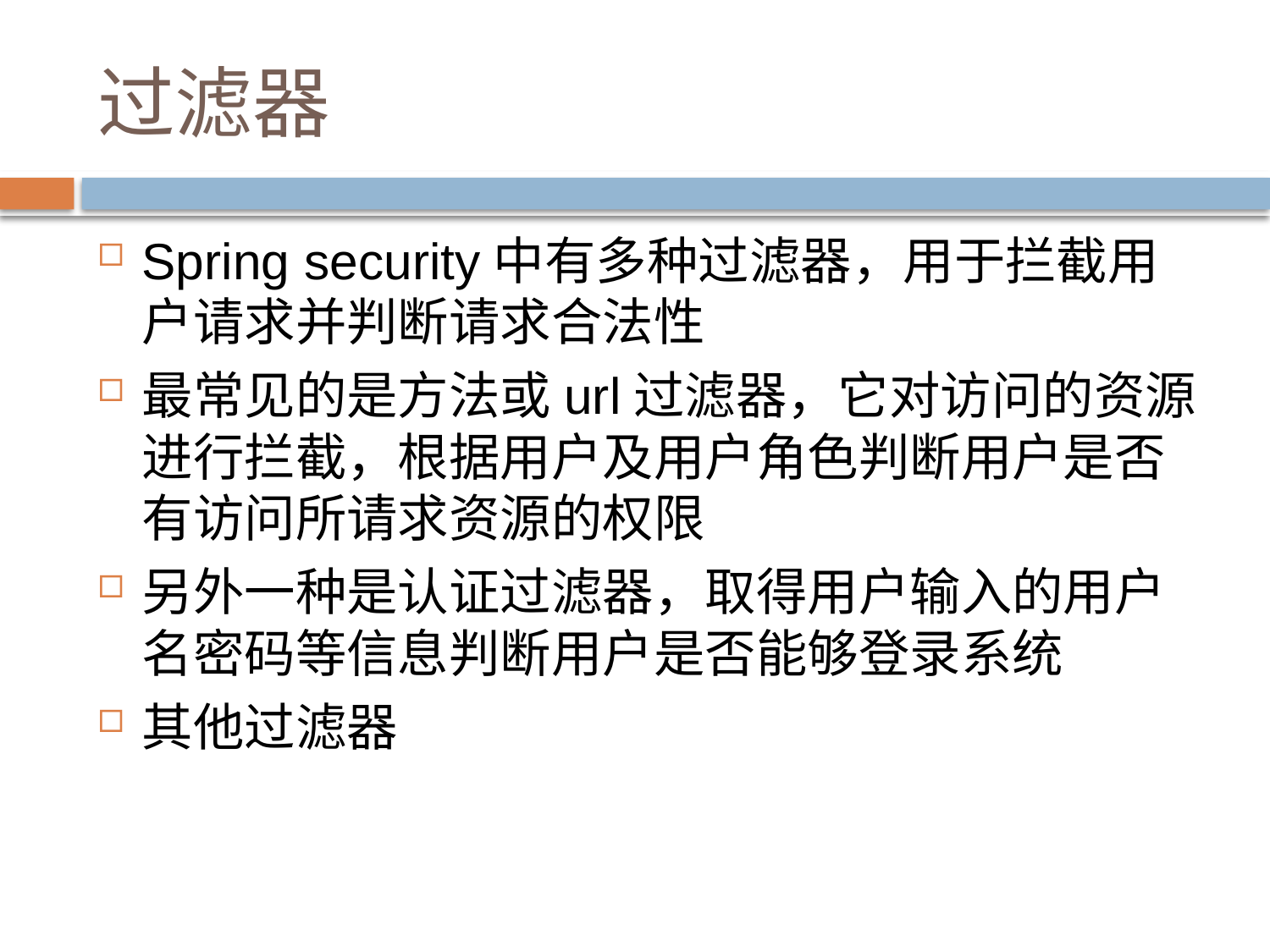

# 过滤器
Spring security中有多种过滤器，用于拦截用户请求并判断请求合法性
最常见的是方法或url过滤器，它对访问的资源进行拦截，根据用户及用户角色判断用户是否有访问所请求资源的权限
另外一种是认证过滤器，取得用户输入的用户名密码等信息判断用户是否能够登录系统
其他过滤器